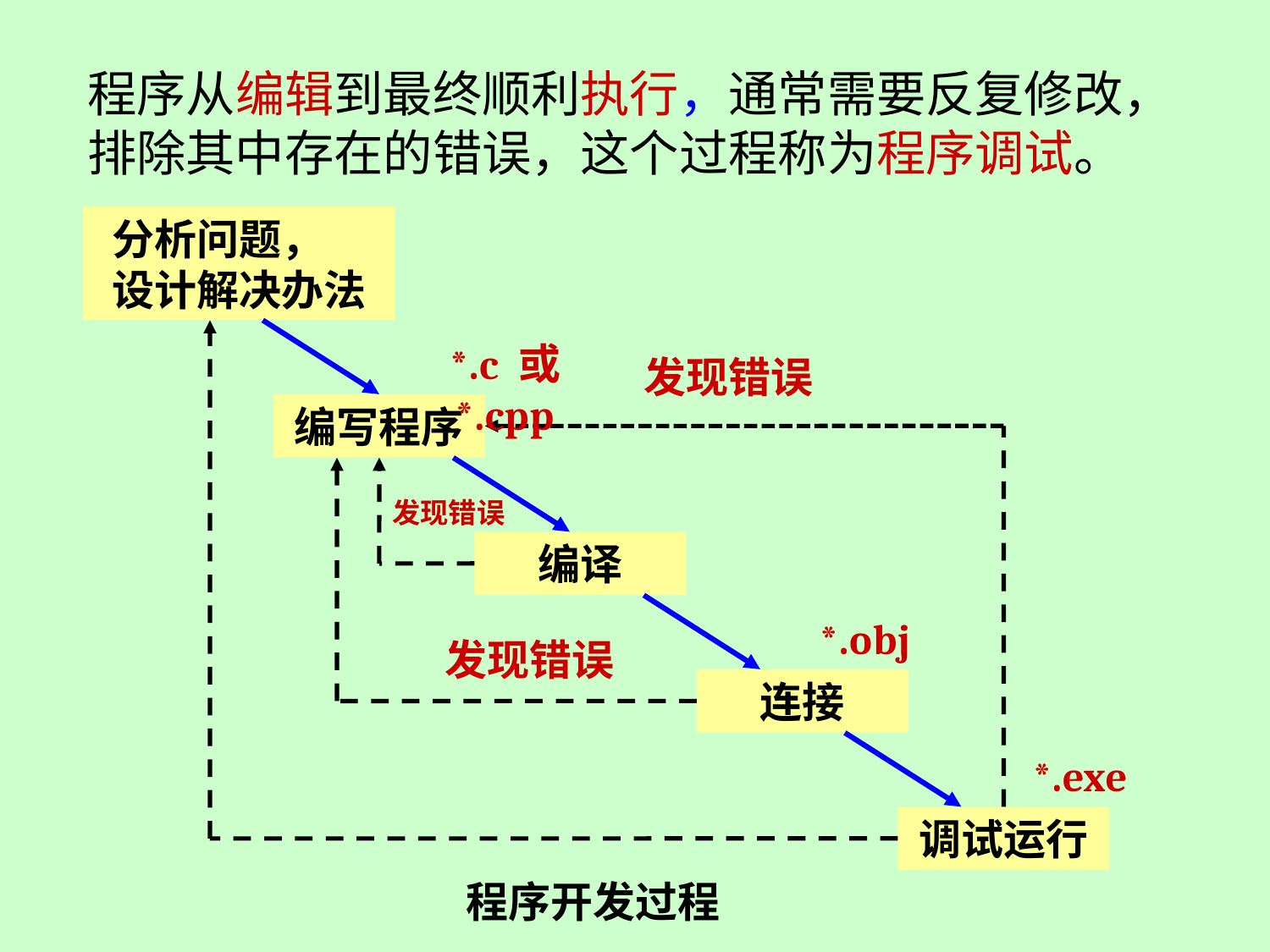

程序从编辑到最终顺利执行，通常需要反复修改，排除其中存在的错误，这个过程称为程序调试。
分析问题，
设计解决办法

*.c 或 *.cpp
发现错误
编写程序

发现错误
编译

*.obj
发现错误
连接

*.exe
调试运行

程序开发过程
53